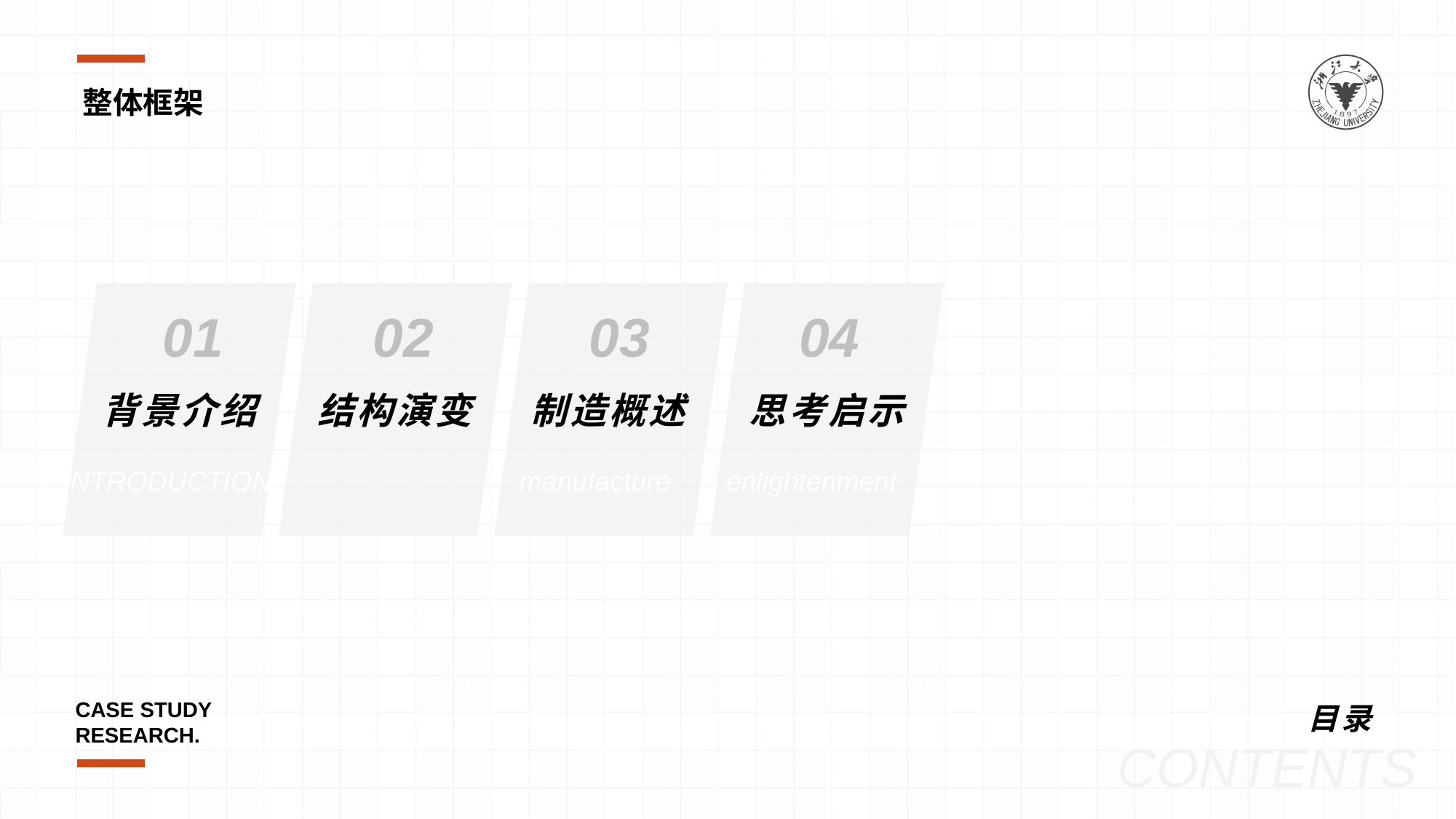

整体框架

01
02
03
04
背景介绍
结构演变
制造概述
思考启示
INTRODUCTION

manufacture
enlightenment
CASE STUDY
RESEARCH.
目录
CONTENTS